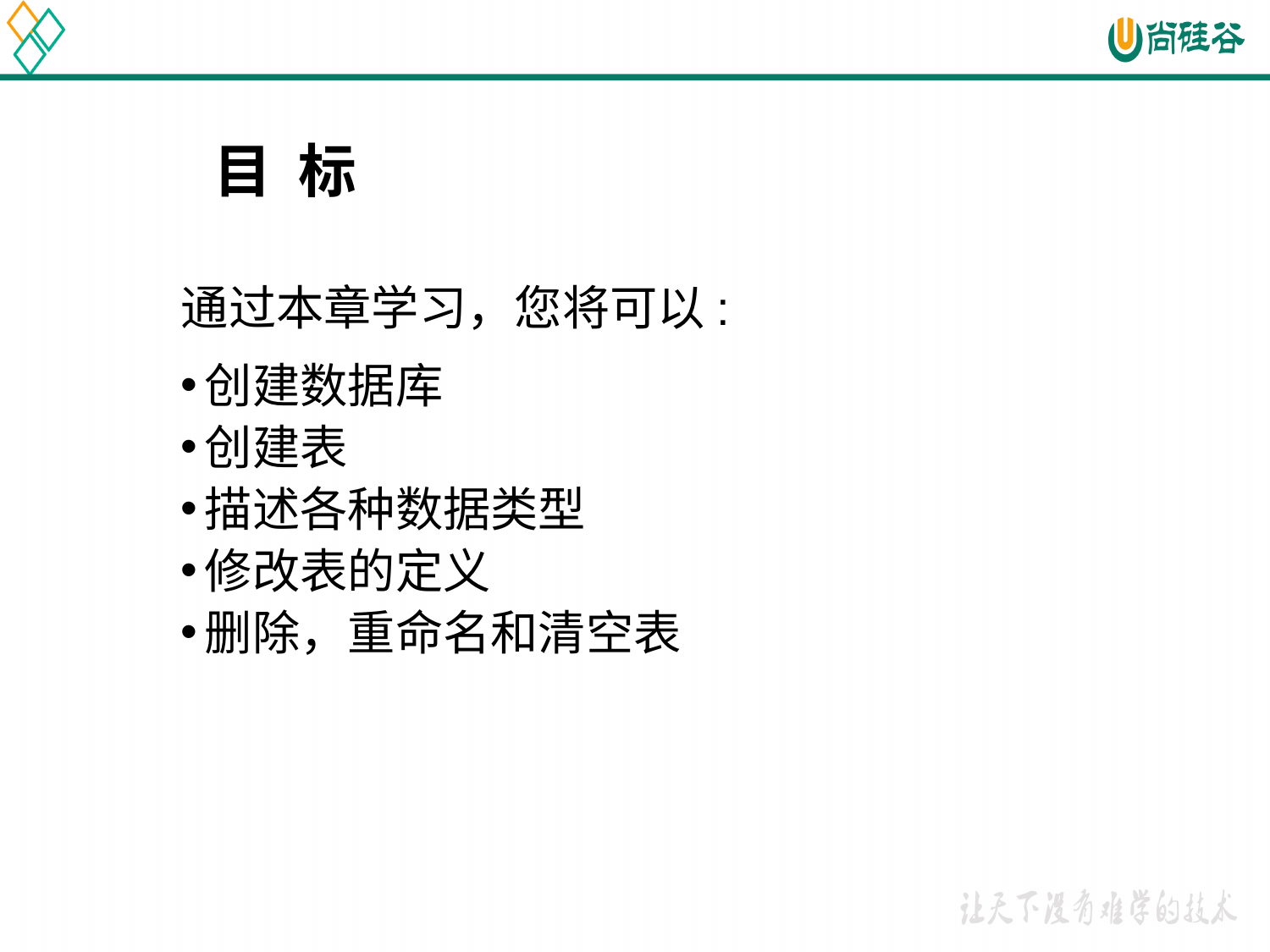

目  标
通过本章学习，您将可以:
创建数据库
创建表
描述各种数据类型
修改表的定义
删除，重命名和清空表